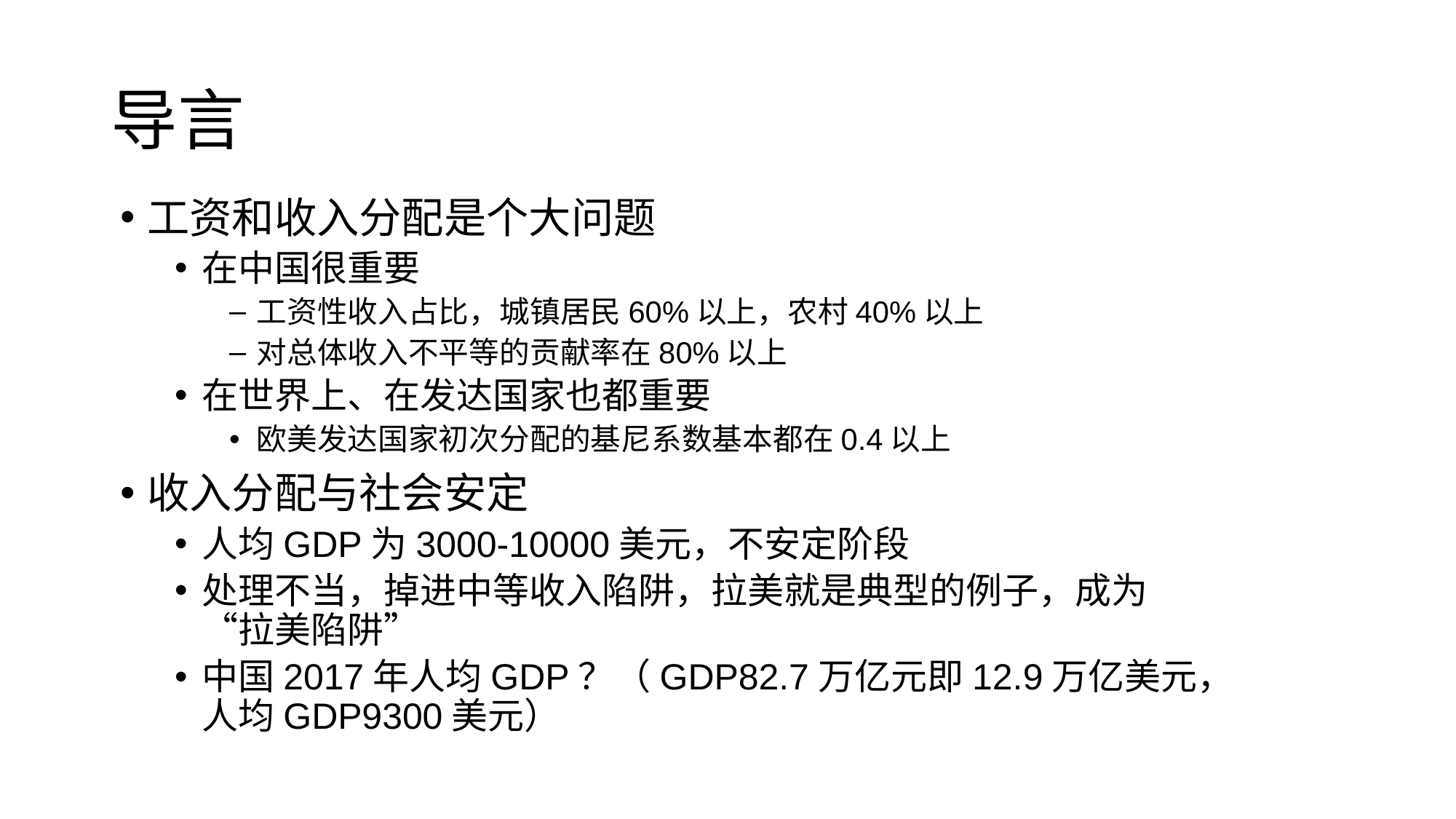

# 导言
工资和收入分配是个大问题
在中国很重要
工资性收入占比，城镇居民60%以上，农村40%以上
对总体收入不平等的贡献率在80%以上
在世界上、在发达国家也都重要
欧美发达国家初次分配的基尼系数基本都在0.4以上
收入分配与社会安定
人均GDP为3000-10000美元，不安定阶段
处理不当，掉进中等收入陷阱，拉美就是典型的例子，成为“拉美陷阱”
中国2017年人均GDP？（GDP82.7万亿元即12.9万亿美元，人均GDP9300美元）